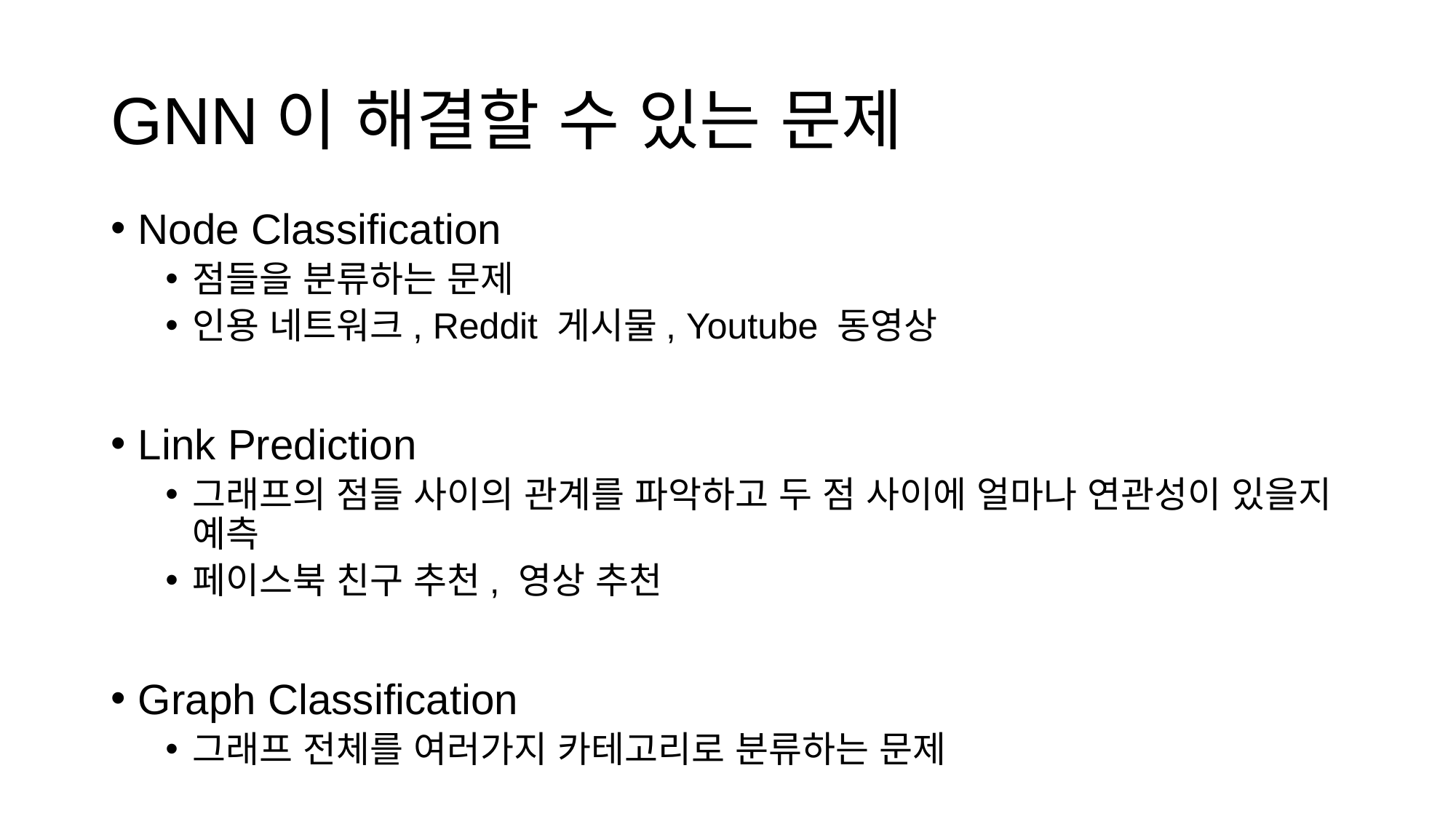

# GNN이 해결할 수 있는 문제
Node Classification
점들을 분류하는 문제
인용 네트워크, Reddit 게시물, Youtube 동영상

Link Prediction
그래프의 점들 사이의 관계를 파악하고 두 점 사이에 얼마나 연관성이 있을지 예측
페이스북 친구 추천, 영상 추천

Graph Classification
그래프 전체를 여러가지 카테고리로 분류하는 문제